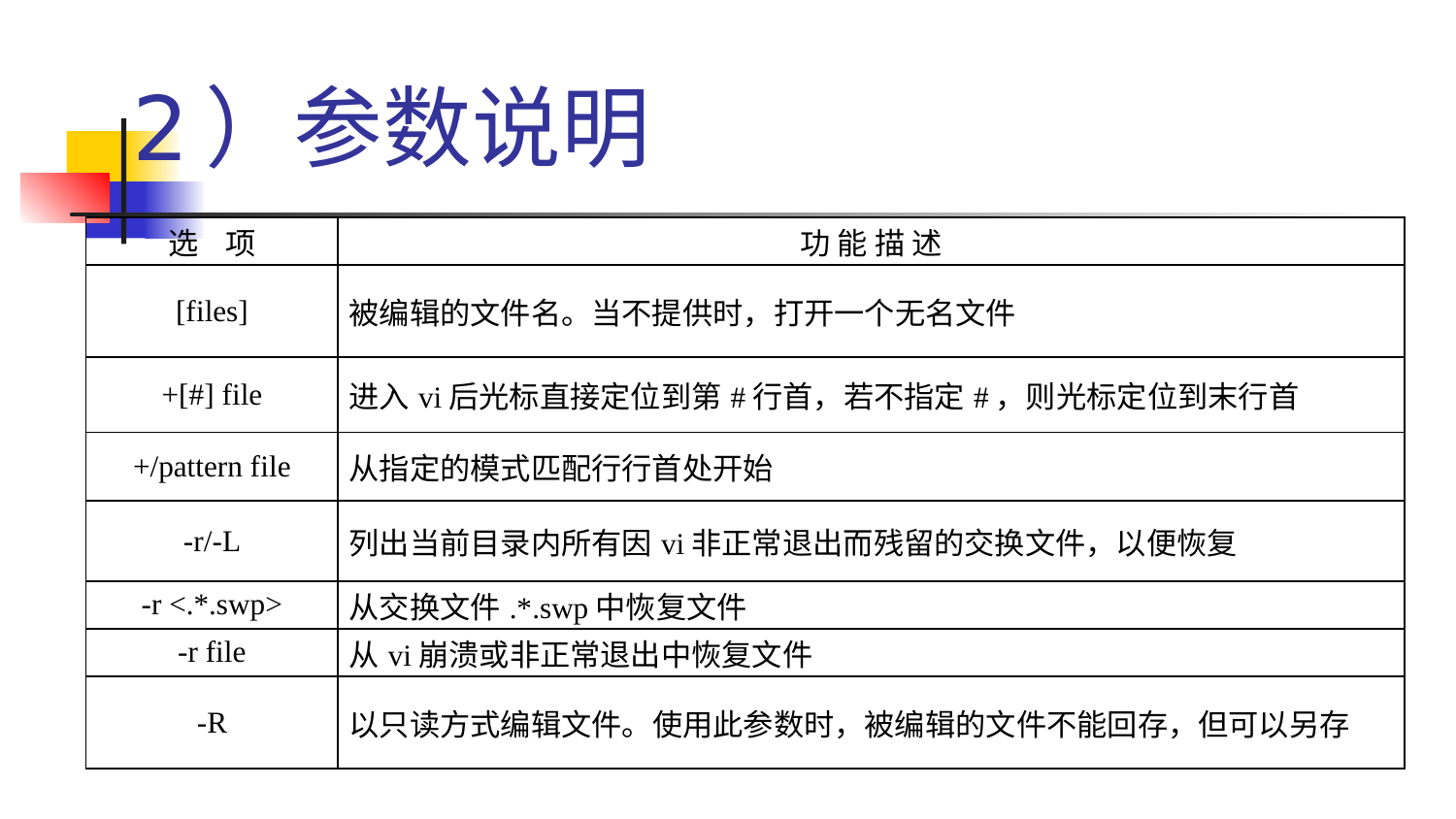

# 2）参数说明
| 选 项 | 功 能 描 述 |
| --- | --- |
| [files] | 被编辑的文件名。当不提供时，打开一个无名文件 |
| +[#] file | 进入vi后光标直接定位到第#行首，若不指定#，则光标定位到末行首 |
| +/pattern file | 从指定的模式匹配行行首处开始 |
| -r/-L | 列出当前目录内所有因vi非正常退出而残留的交换文件，以便恢复 |
| -r <.\*.swp> | 从交换文件.\*.swp中恢复文件 |
| -r file | 从vi崩溃或非正常退出中恢复文件 |
| -R | 以只读方式编辑文件。使用此参数时，被编辑的文件不能回存，但可以另存 |